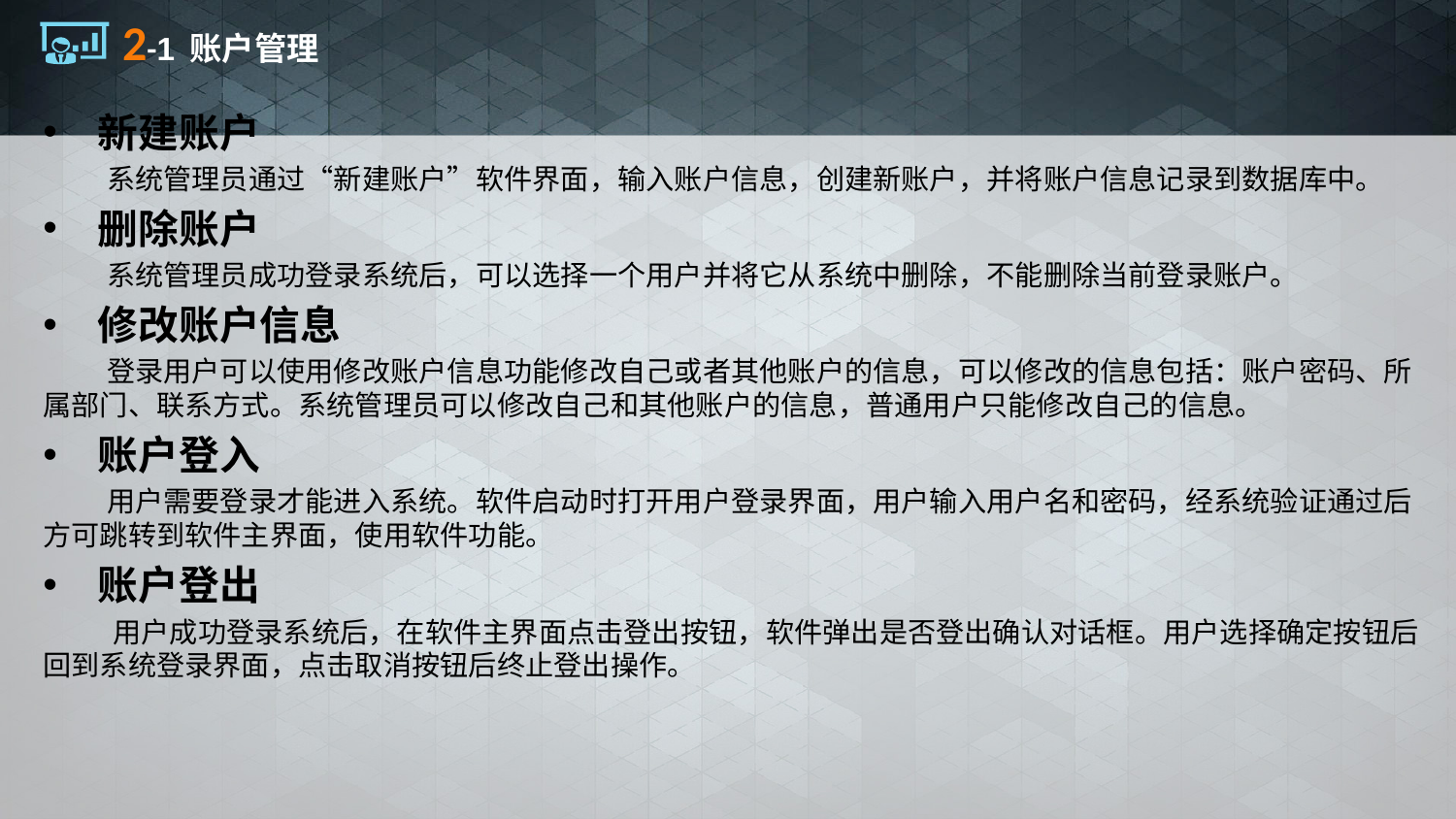

# 2-1 账户管理

新建账户
         系统管理员通过“新建账户”软件界面，输入账户信息，创建新账户，并将账户信息记录到数据库中。
删除账户
         系统管理员成功登录系统后，可以选择一个用户并将它从系统中删除，不能删除当前登录账户。
修改账户信息
         登录用户可以使用修改账户信息功能修改自己或者其他账户的信息，可以修改的信息包括：账户密码、所属部门、联系方式。系统管理员可以修改自己和其他账户的信息，普通用户只能修改自己的信息。
账户登入
         用户需要登录才能进入系统。软件启动时打开用户登录界面，用户输入用户名和密码，经系统验证通过后方可跳转到软件主界面，使用软件功能。
账户登出
          用户成功登录系统后，在软件主界面点击登出按钮，软件弹出是否登出确认对话框。用户选择确定按钮后回到系统登录界面，点击取消按钮后终止登出操作。